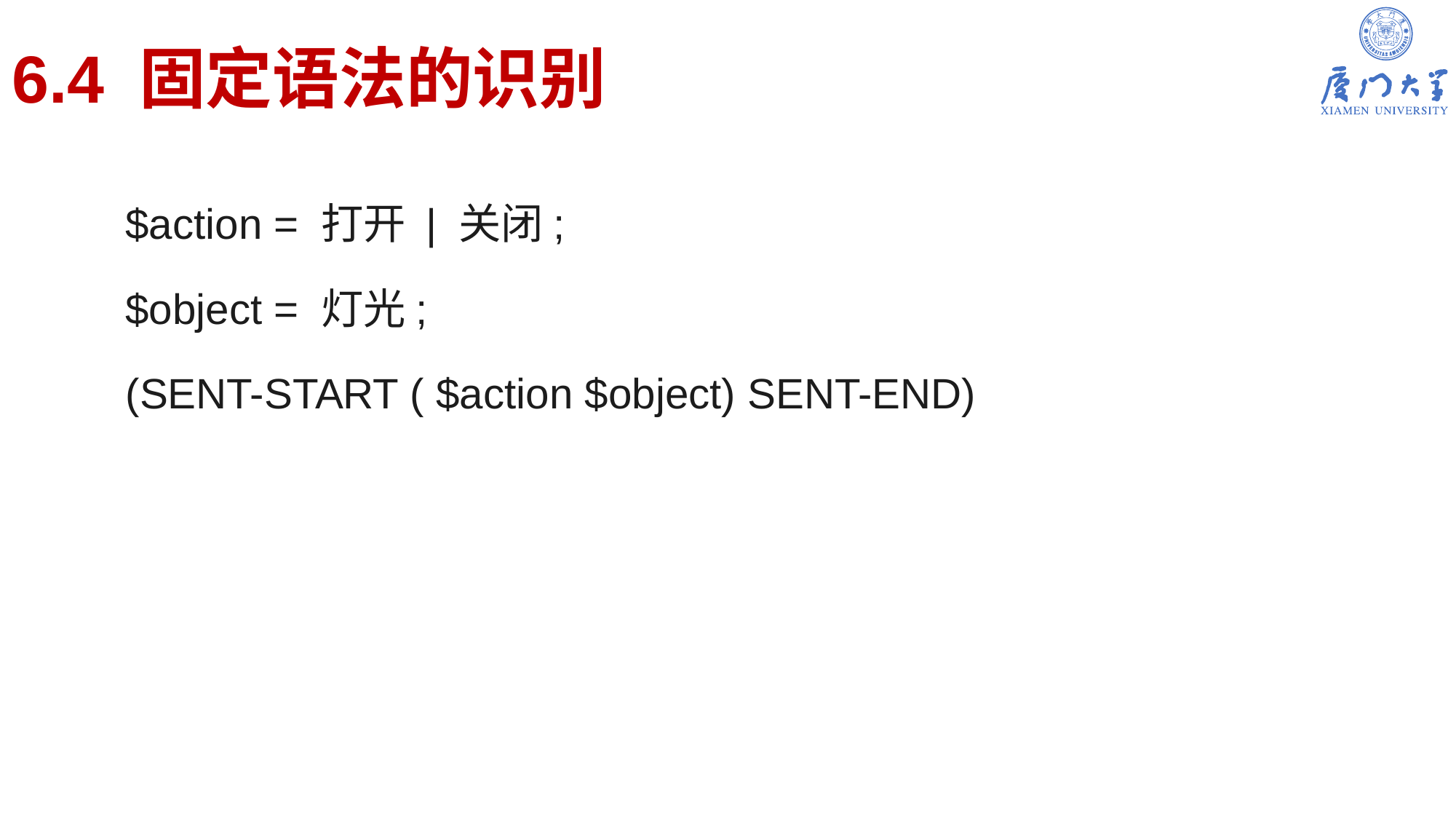

# 6.4 固定语法的识别
$action = 打开 | 关闭;
$object = 灯光;
(SENT-START ( $action $object) SENT-END)